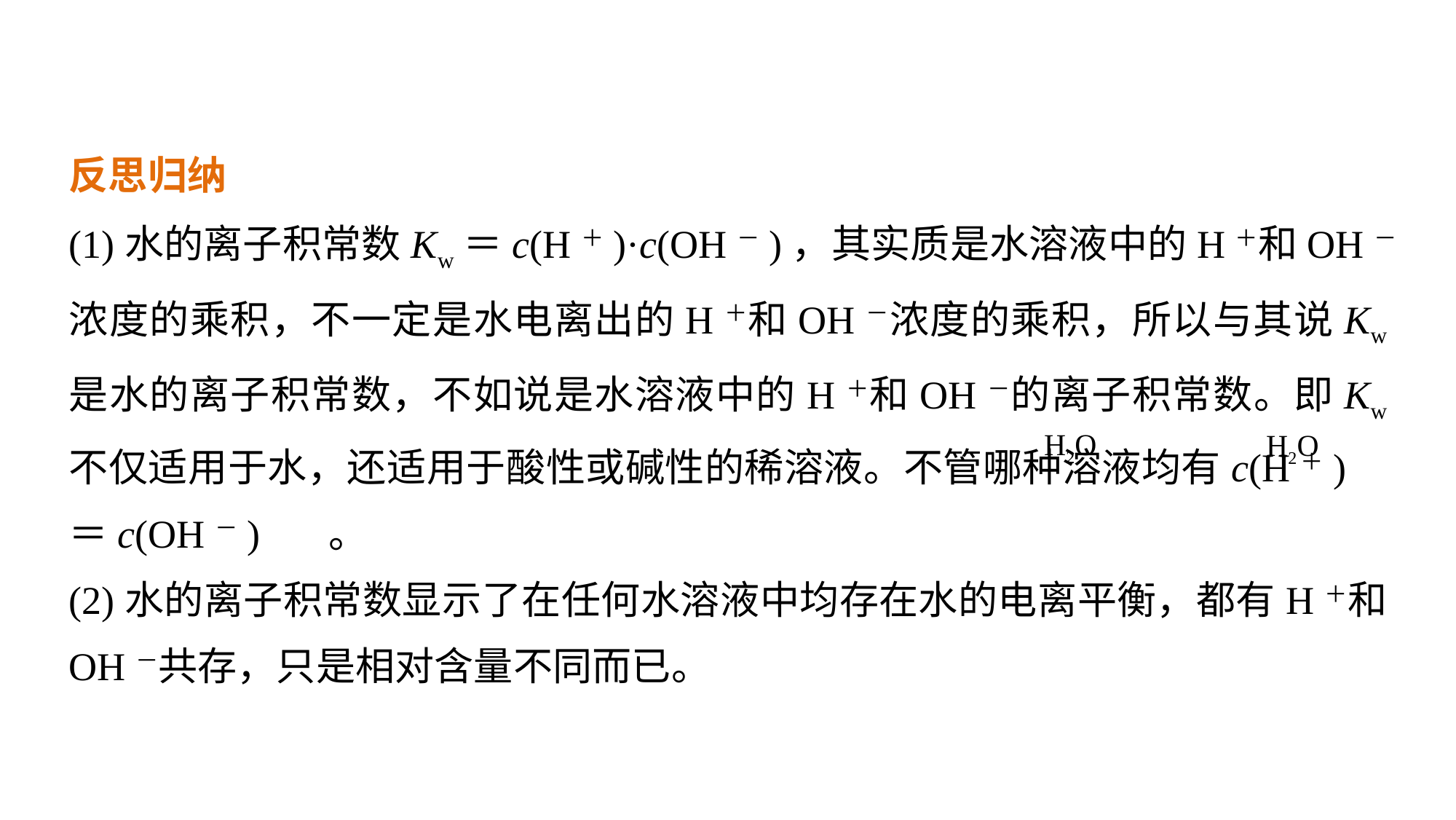

反思归纳
(1)水的离子积常数Kw＝c(H＋)·c(OH－)，其实质是水溶液中的H＋和OH－浓度的乘积，不一定是水电离出的H＋和OH－浓度的乘积，所以与其说Kw是水的离子积常数，不如说是水溶液中的H＋和OH－的离子积常数。即Kw不仅适用于水，还适用于酸性或碱性的稀溶液。不管哪种溶液均有c(H＋)      ＝c(OH－)      。
(2)水的离子积常数显示了在任何水溶液中均存在水的电离平衡，都有H＋和OH－共存，只是相对含量不同而已。
H2O
H2O